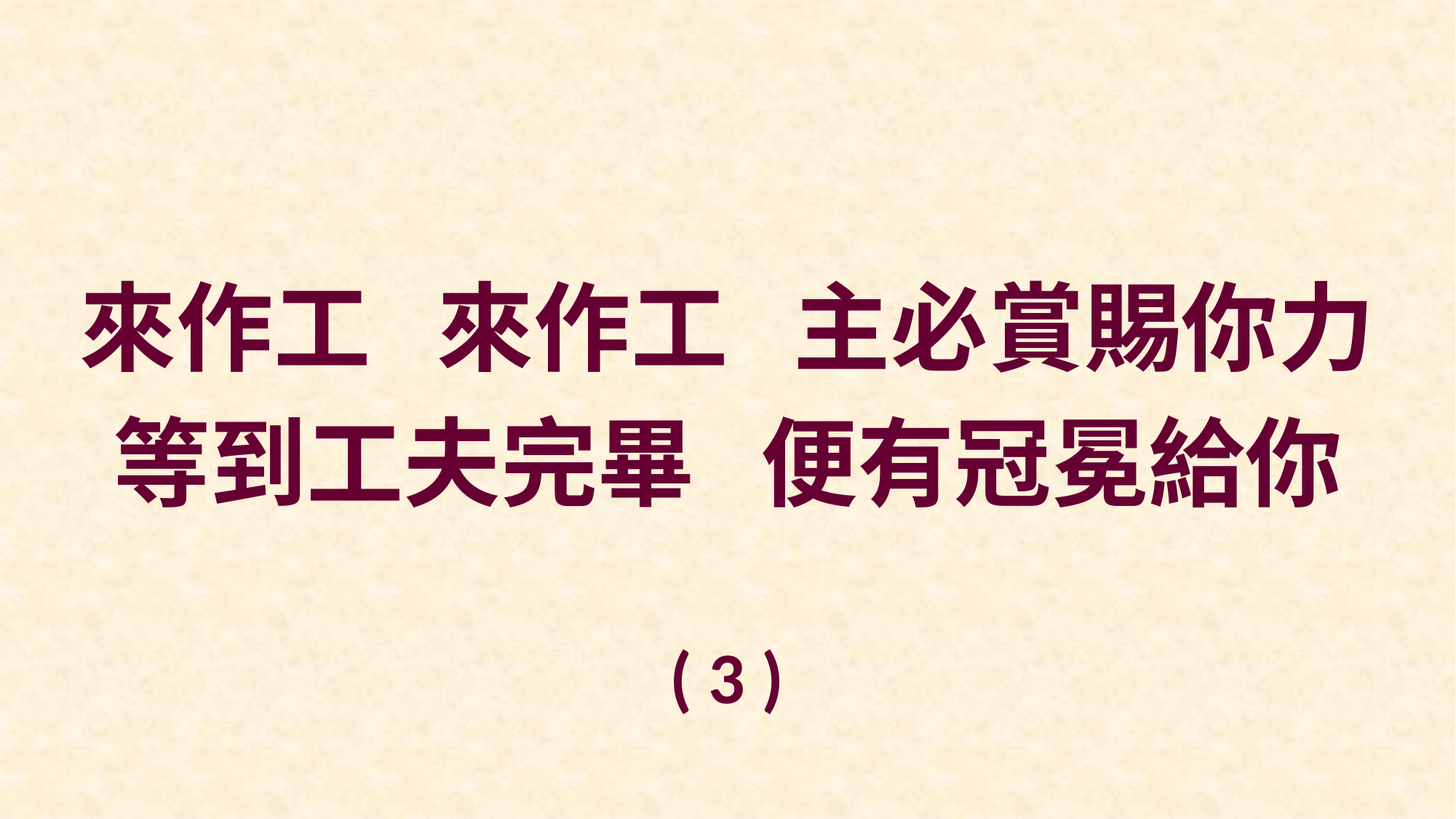

來作工   來作工   主必賞賜你力
等到工夫完畢   便有冠冕給你
( 3 )